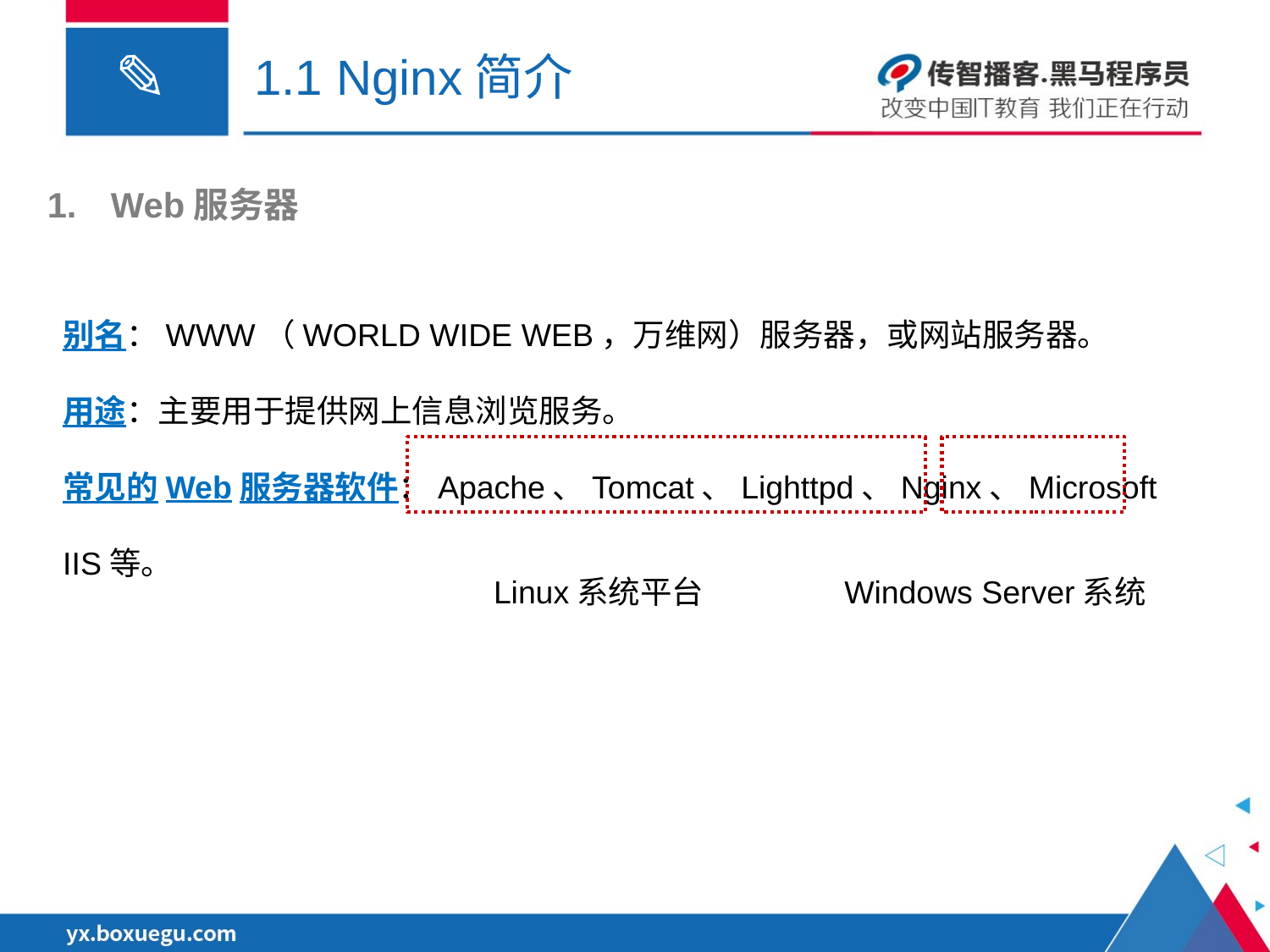

# 1.1 Nginx简介
Web服务器
别名：WWW（WORLD WIDE WEB，万维网）服务器，或网站服务器。
用途：主要用于提供网上信息浏览服务。
常见的Web服务器软件：Apache、Tomcat、Lighttpd、Nginx、Microsoft IIS等。

Linux系统平台
Windows Server系统